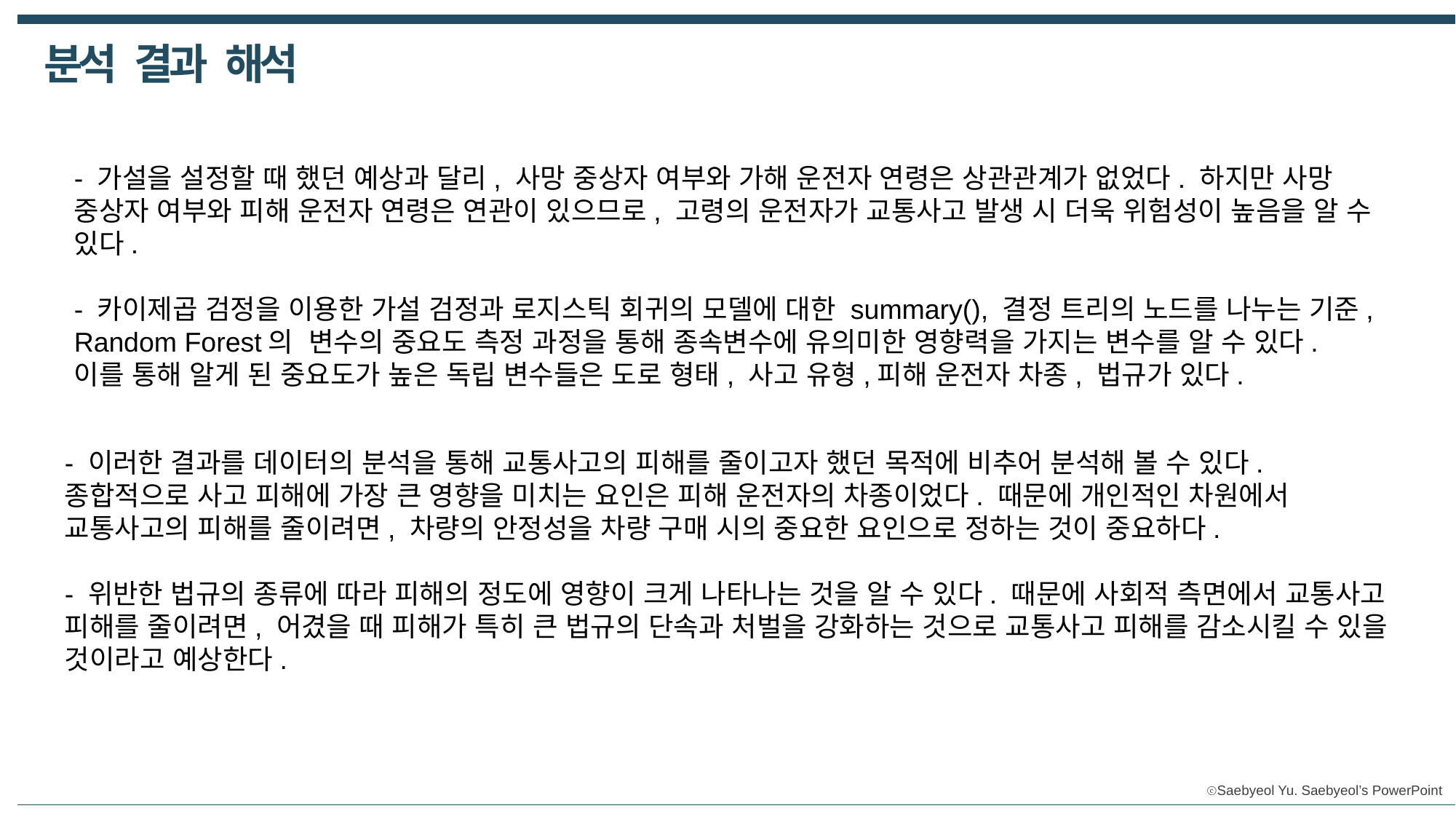

분석   결과   해석
- 가설을 설정할 때 했던 예상과 달리, 사망 중상자 여부와 가해 운전자 연령은 상관관계가 없었다. 하지만 사망 중상자 여부와 피해 운전자 연령은 연관이 있으므로, 고령의 운전자가 교통사고 발생 시 더욱 위험성이 높음을 알 수 있다.

- 카이제곱 검정을 이용한 가설 검정과 로지스틱 회귀의 모델에 대한 summary(), 결정 트리의 노드를 나누는 기준, Random Forest의  변수의 중요도 측정 과정을 통해 종속변수에 유의미한 영향력을 가지는 변수를 알 수 있다.
이를 통해 알게 된 중요도가 높은 독립 변수들은 도로 형태, 사고 유형,피해 운전자 차종, 법규가 있다.
- 이러한 결과를 데이터의 분석을 통해 교통사고의 피해를 줄이고자 했던 목적에 비추어 분석해 볼 수 있다. 종합적으로 사고 피해에 가장 큰 영향을 미치는 요인은 피해 운전자의 차종이었다. 때문에 개인적인 차원에서 교통사고의 피해를 줄이려면, 차량의 안정성을 차량 구매 시의 중요한 요인으로 정하는 것이 중요하다.

- 위반한 법규의 종류에 따라 피해의 정도에 영향이 크게 나타나는 것을 알 수 있다. 때문에 사회적 측면에서 교통사고 피해를 줄이려면, 어겼을 때 피해가 특히 큰 법규의 단속과 처벌을 강화하는 것으로 교통사고 피해를 감소시킬 수 있을 것이라고 예상한다.